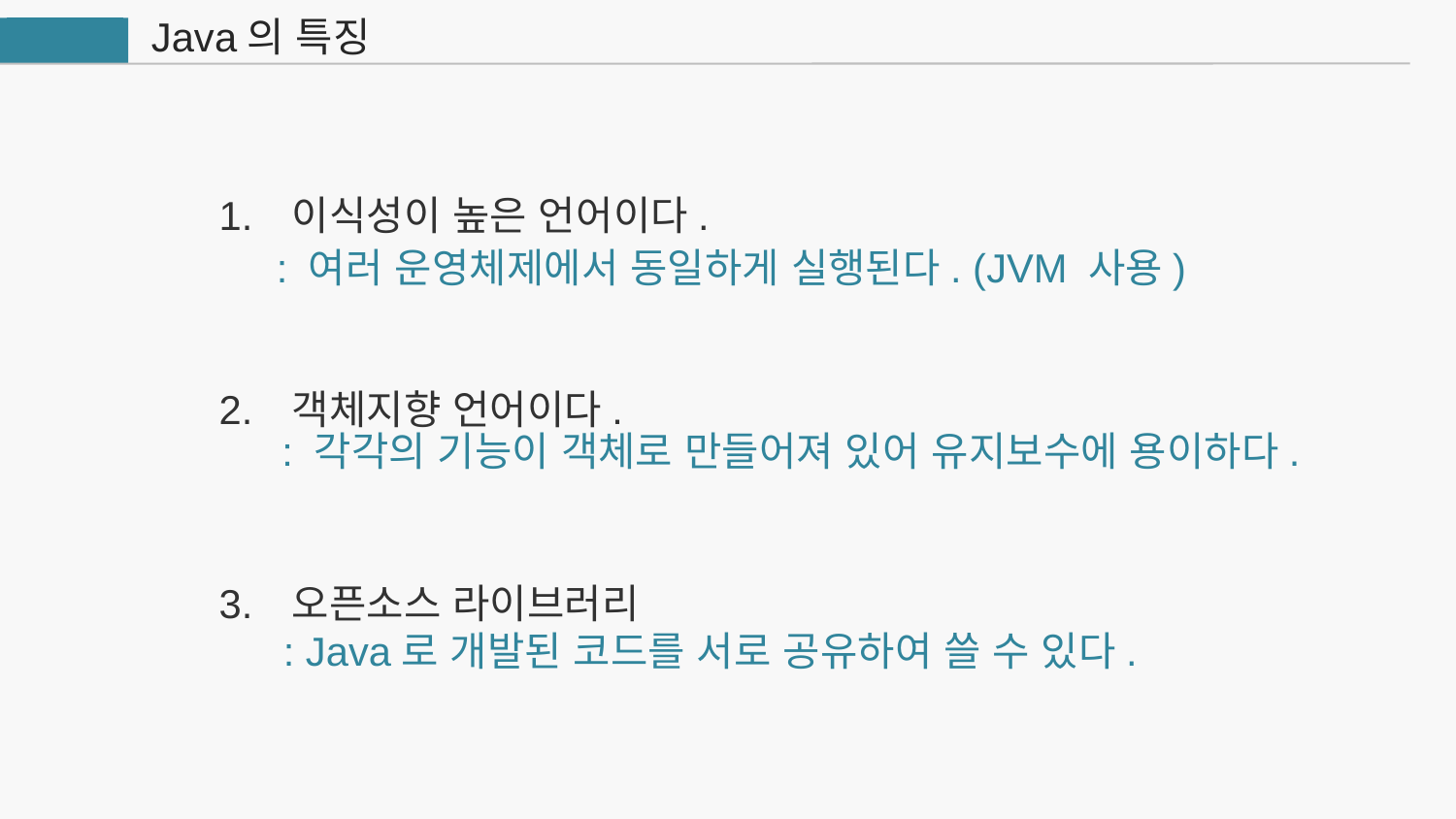

Java의 특징

Java
이식성이 높은 언어이다.

객체지향 언어이다.

오픈소스 라이브러리
: 여러 운영체제에서 동일하게 실행된다. (JVM 사용)
: 각각의 기능이 객체로 만들어져 있어 유지보수에 용이하다.
: Java로 개발된 코드를 서로 공유하여 쓸 수 있다.